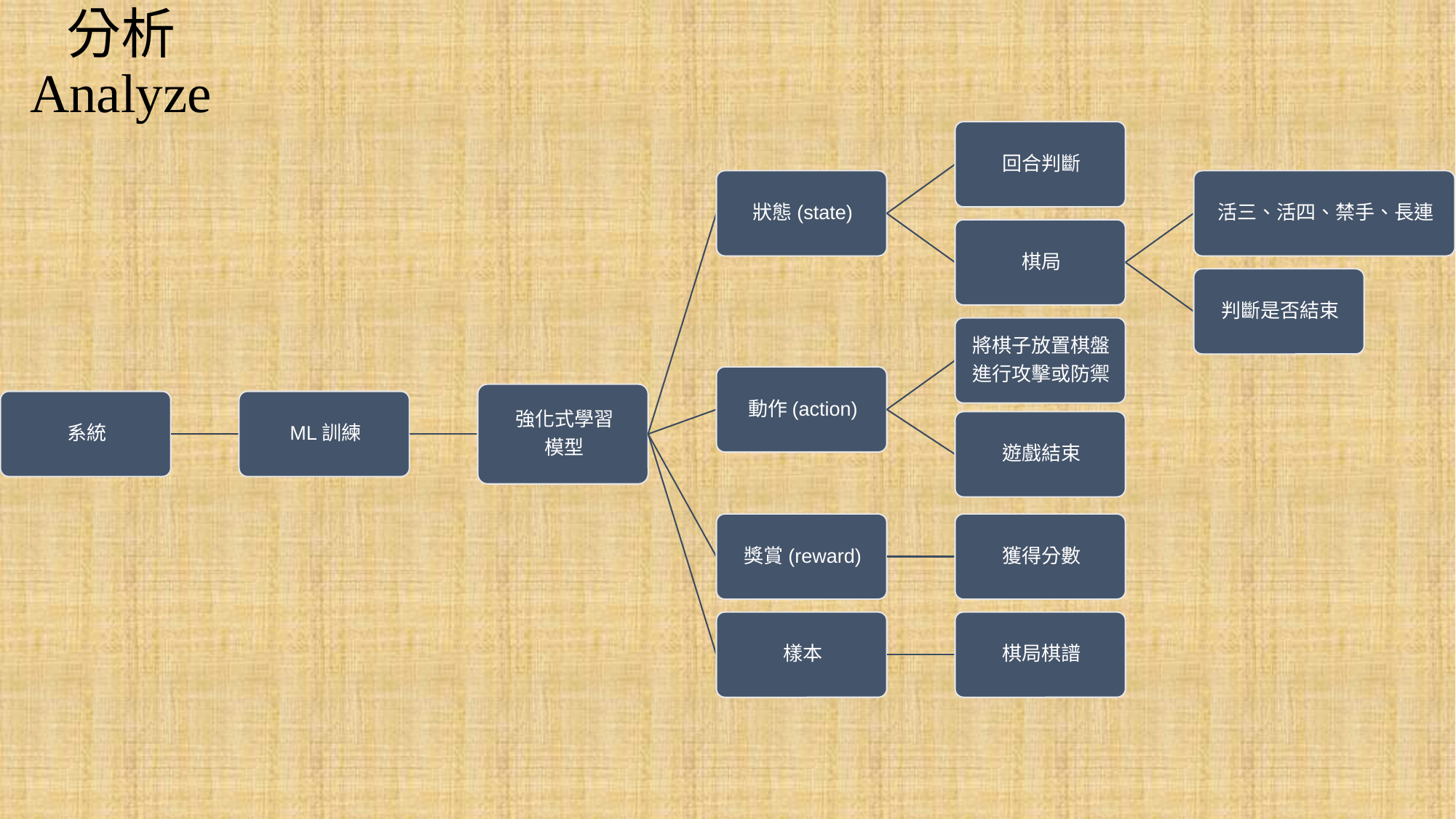

系統

ML訓練

強化式學習
模型

狀態(state)

回合判斷

棋局

活三、活四、禁手、長連

判斷是否結束

動作(action)

將棋子放置棋盤
進行攻擊或防禦

遊戲結束

獎賞(reward)

獲得分數

樣本

棋局棋譜
# 分析 Analyze